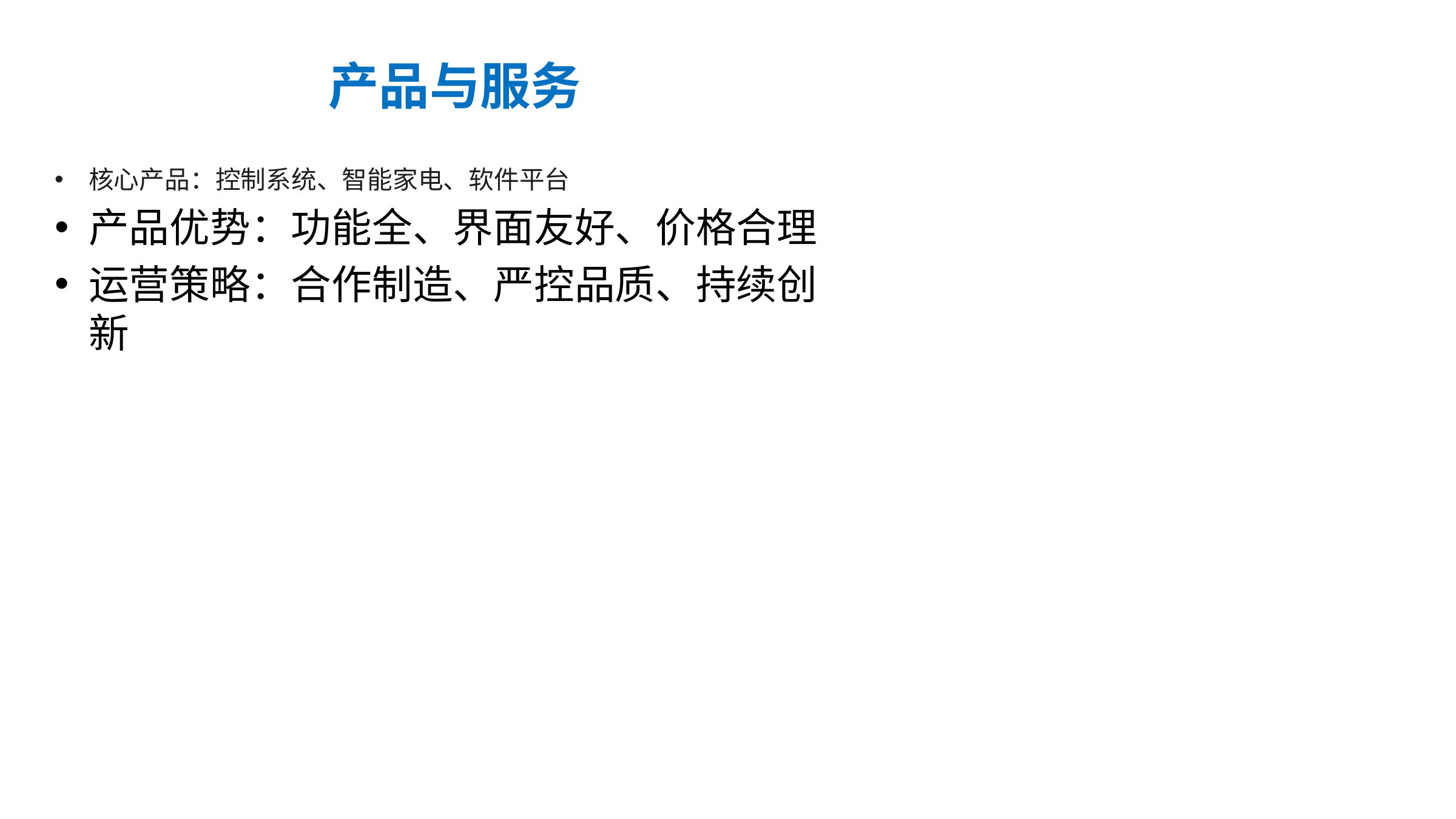

# 产品与服务
核心产品：控制系统、智能家电、软件平台
产品优势：功能全、界面友好、价格合理
运营策略：合作制造、严控品质、持续创新